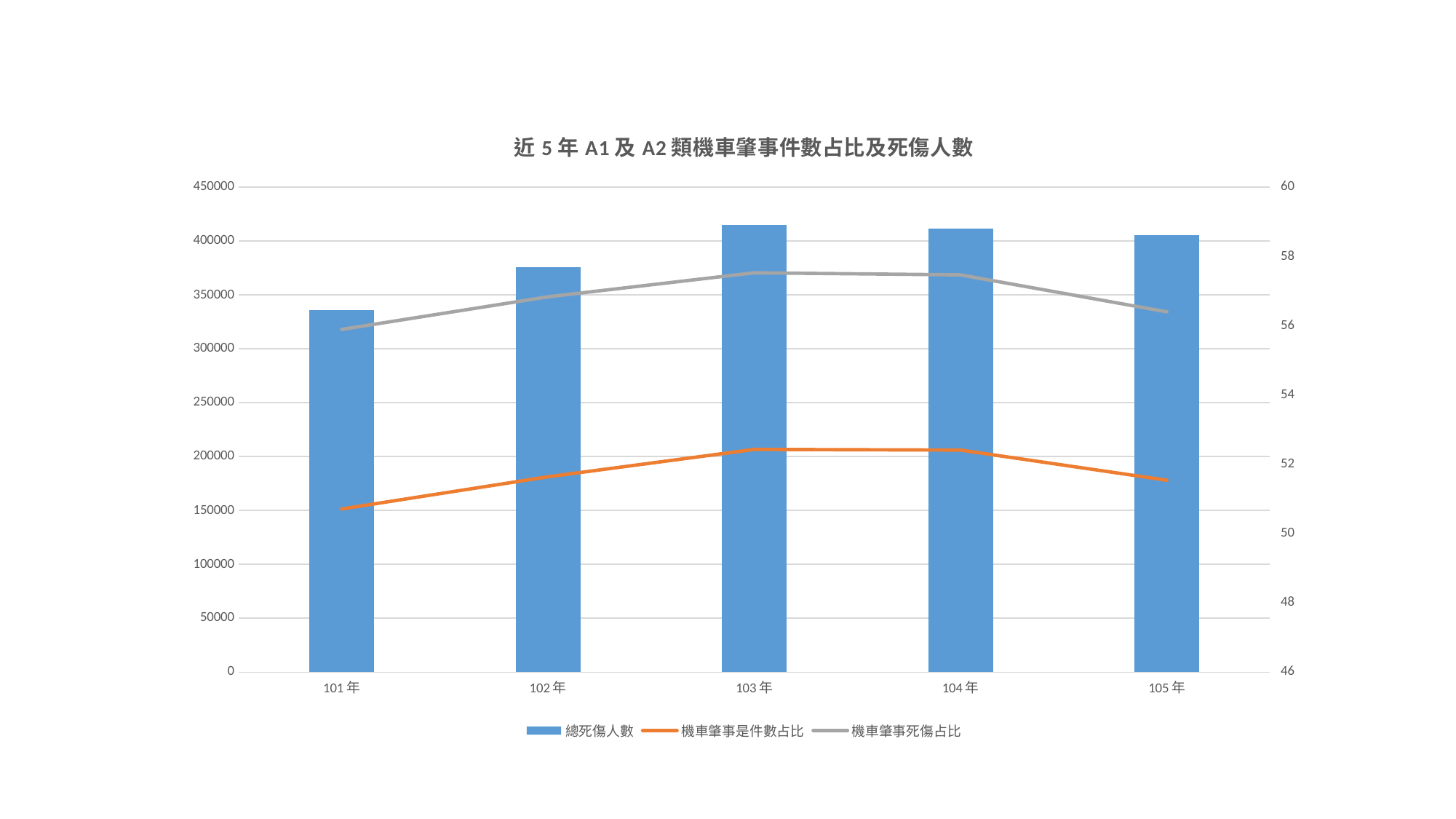

### Chart: 近5年A1及A2類機車肇事件數占比及死傷人數

| Category | 總死傷人數 | 機車肇事是件數占比 | 機車肇事死傷占比 |
|---|---|---|---|
| 101年 | 336122.0 | 50.71 | 55.895775938498524 |
| 102年 | 375496.0 | 51.64 | 56.836291198841 |
| 103年 | 415048.0 | 52.43 | 57.53069524488734 |
| 104年 | 411769.0 | 52.41 | 57.469114964943934 |
| 105年 | 405510.0 | 51.54 | 56.40403442578481 |